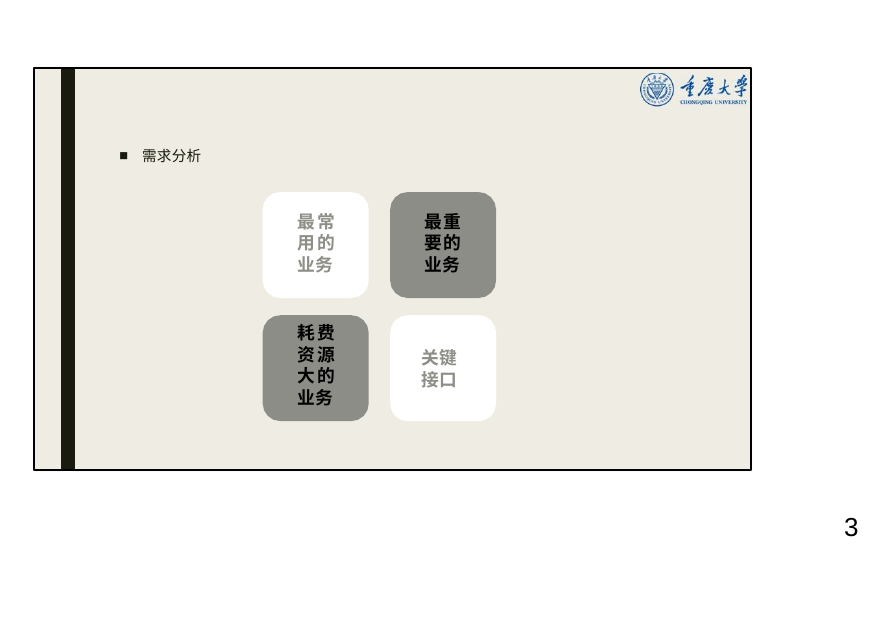

需求分析

最常 用的 业务
最重 要的 业务

耗费 资源 大的 业务
关键 接口
3